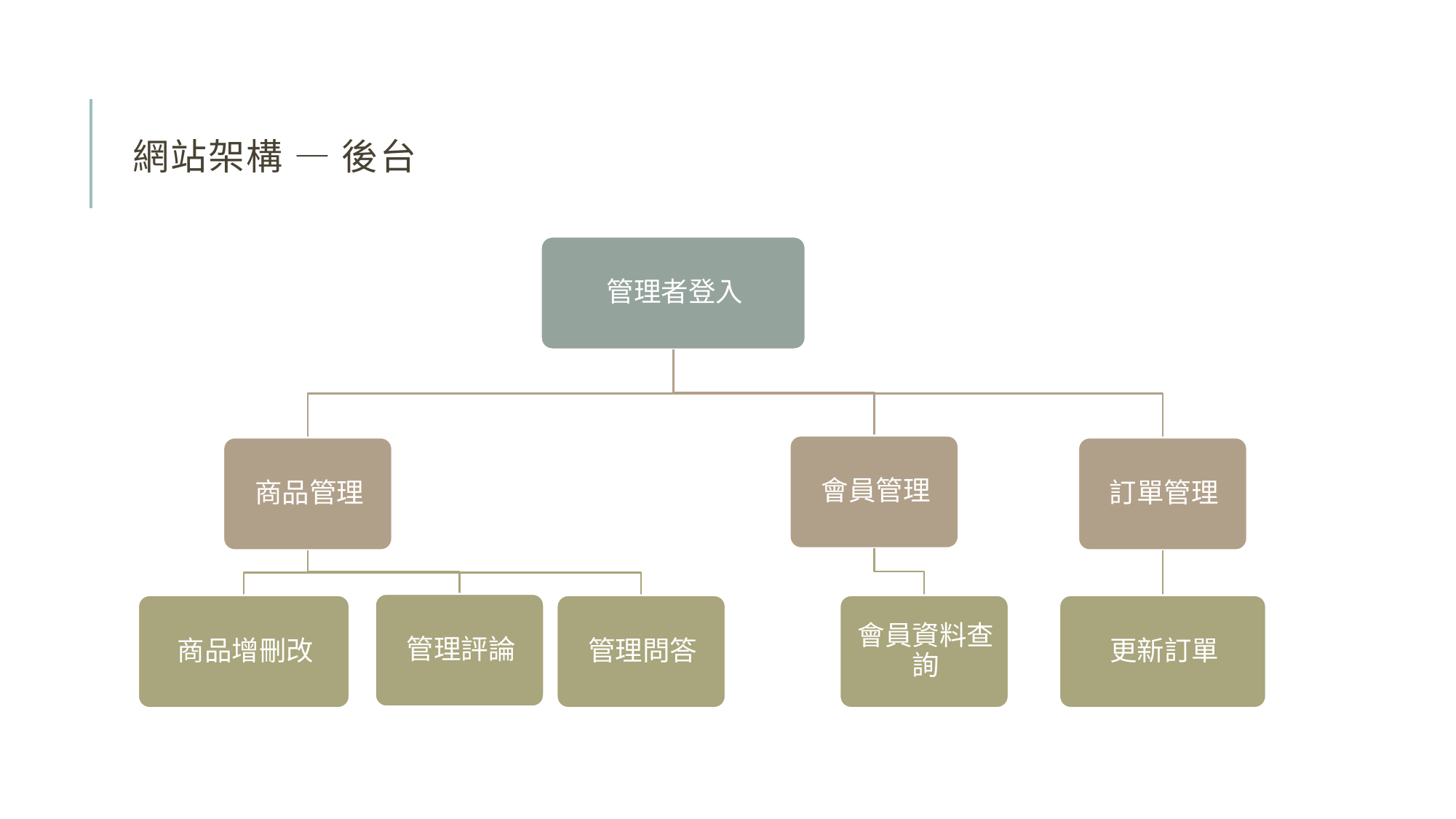

# 網站架構 — 後台
管理者登入
商品管理
商品增刪改
管理評論
管理問答
會員管理
會員資料查詢
訂單管理
更新訂單